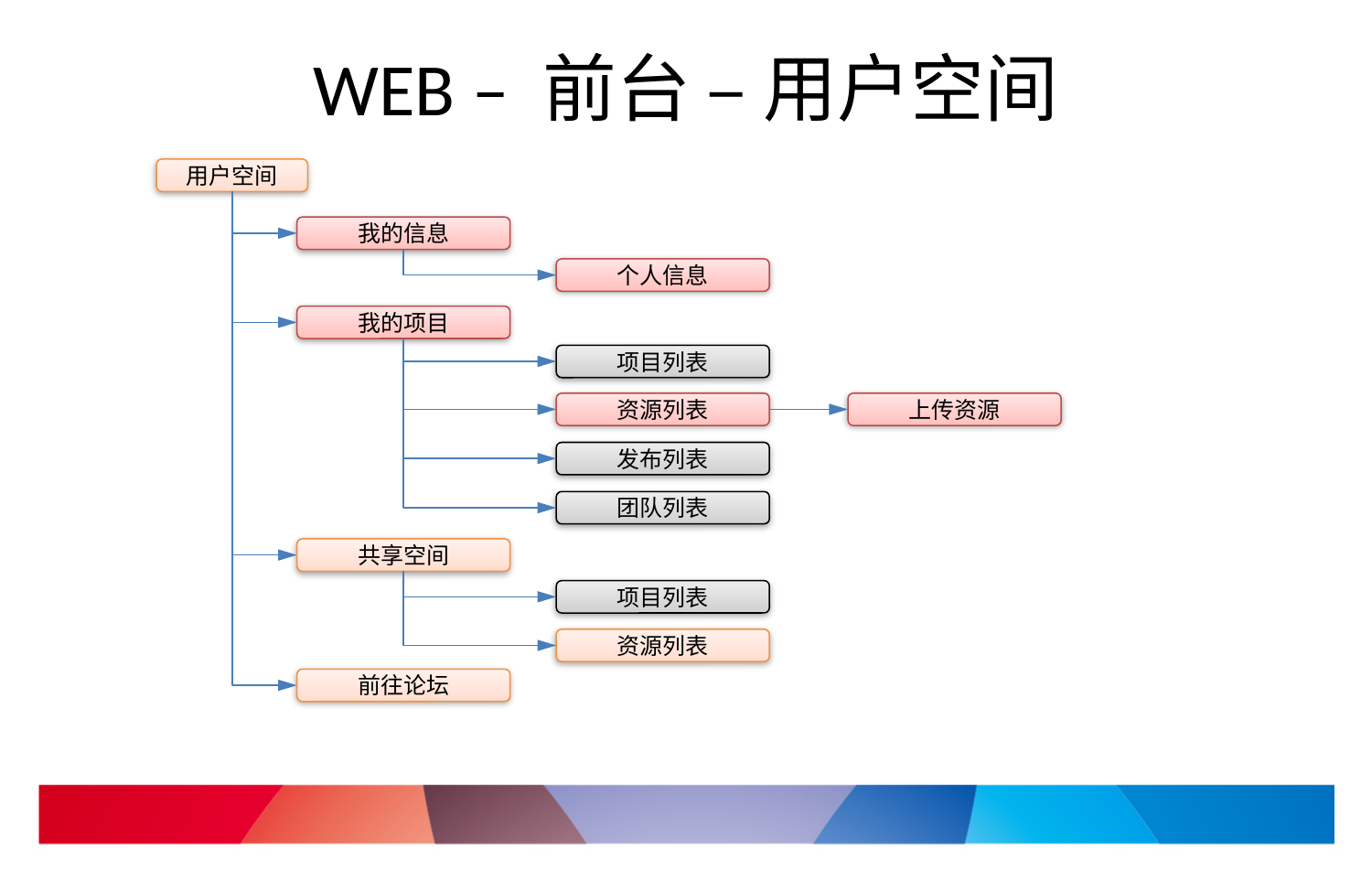

# WEB – 前台 – 用户空间
用户空间
我的信息
个人信息
我的项目
项目列表
资源列表
上传资源
发布列表
团队列表
共享空间
项目列表
资源列表
前往论坛